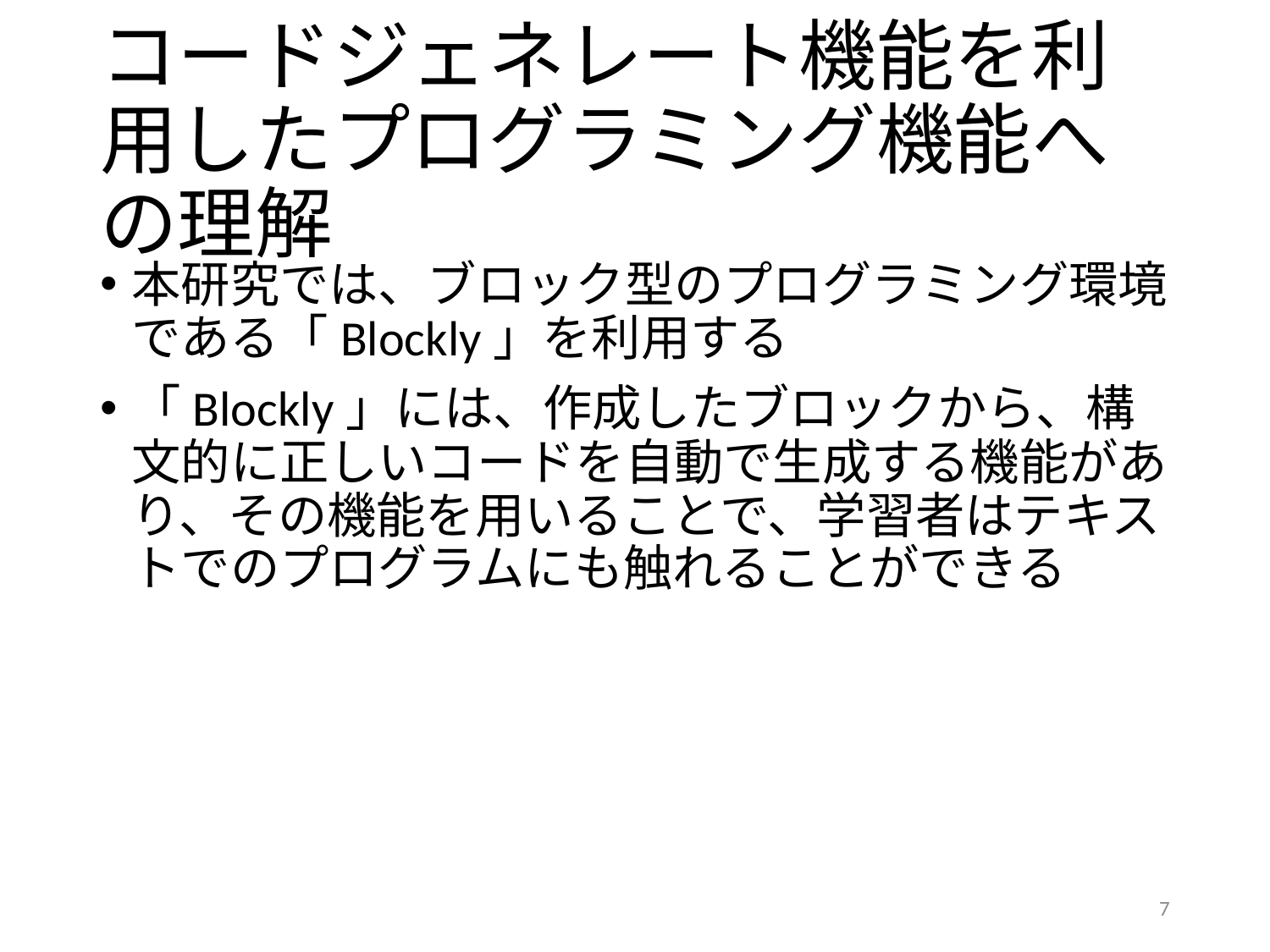

# コードジェネレート機能を利用したプログラミング機能への理解
本研究では、ブロック型のプログラミング環境である「Blockly」を利用する
「Blockly」には、作成したブロックから、構文的に正しいコードを自動で生成する機能があり、その機能を用いることで、学習者はテキストでのプログラムにも触れることができる

7